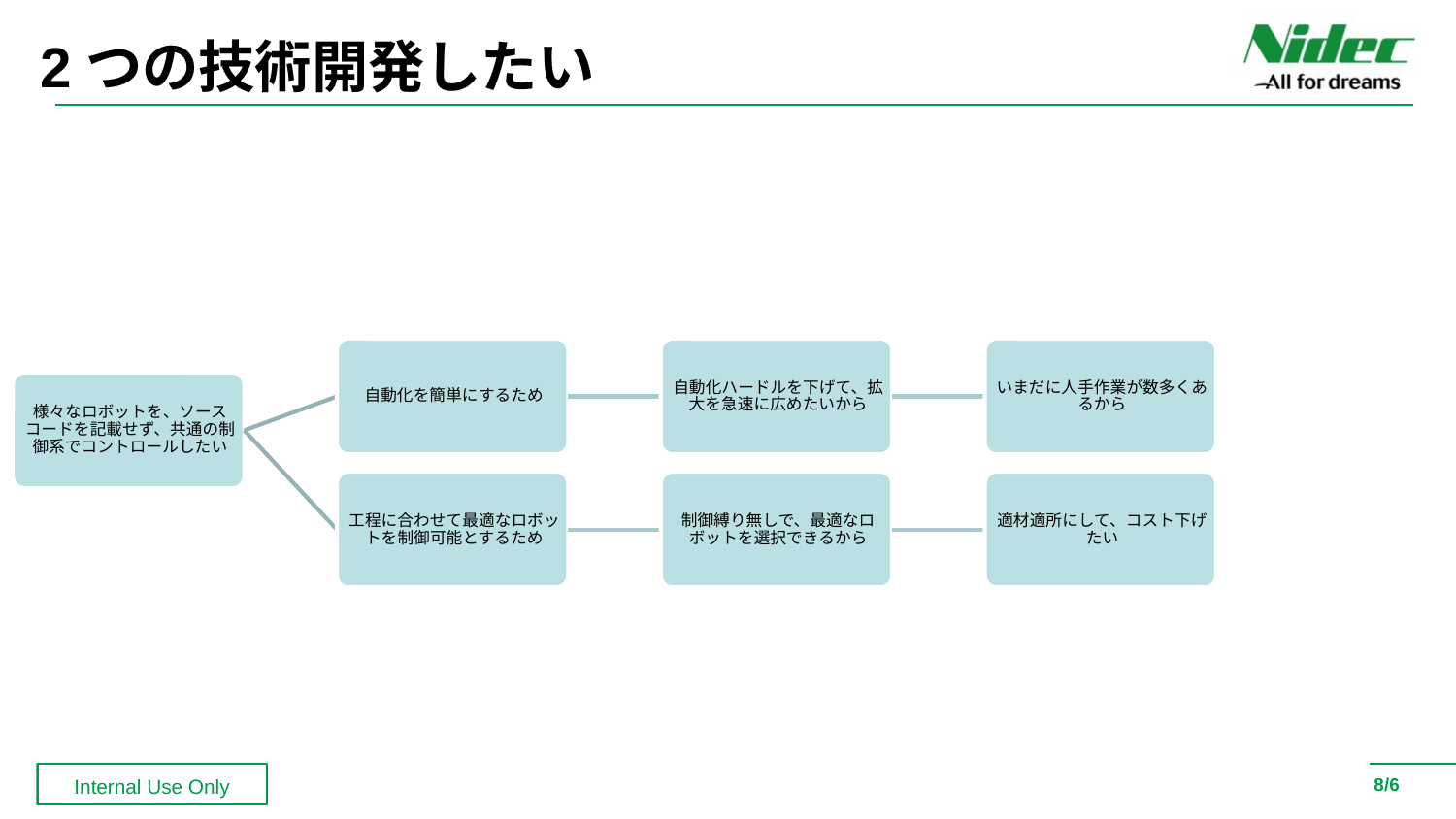

2つの技術開発したい
様々なロボットを、ソースコードを記載せず、共通の制御系でコントロールしたい

自動化を簡単にするため

自動化ハードルを下げて、拡大を急速に広めたいから

いまだに人手作業が数多くあるから

工程に合わせて最適なロボットを制御可能とするため

制御縛り無しで、最適なロボットを選択できるから

適材適所にして、コスト下げたい